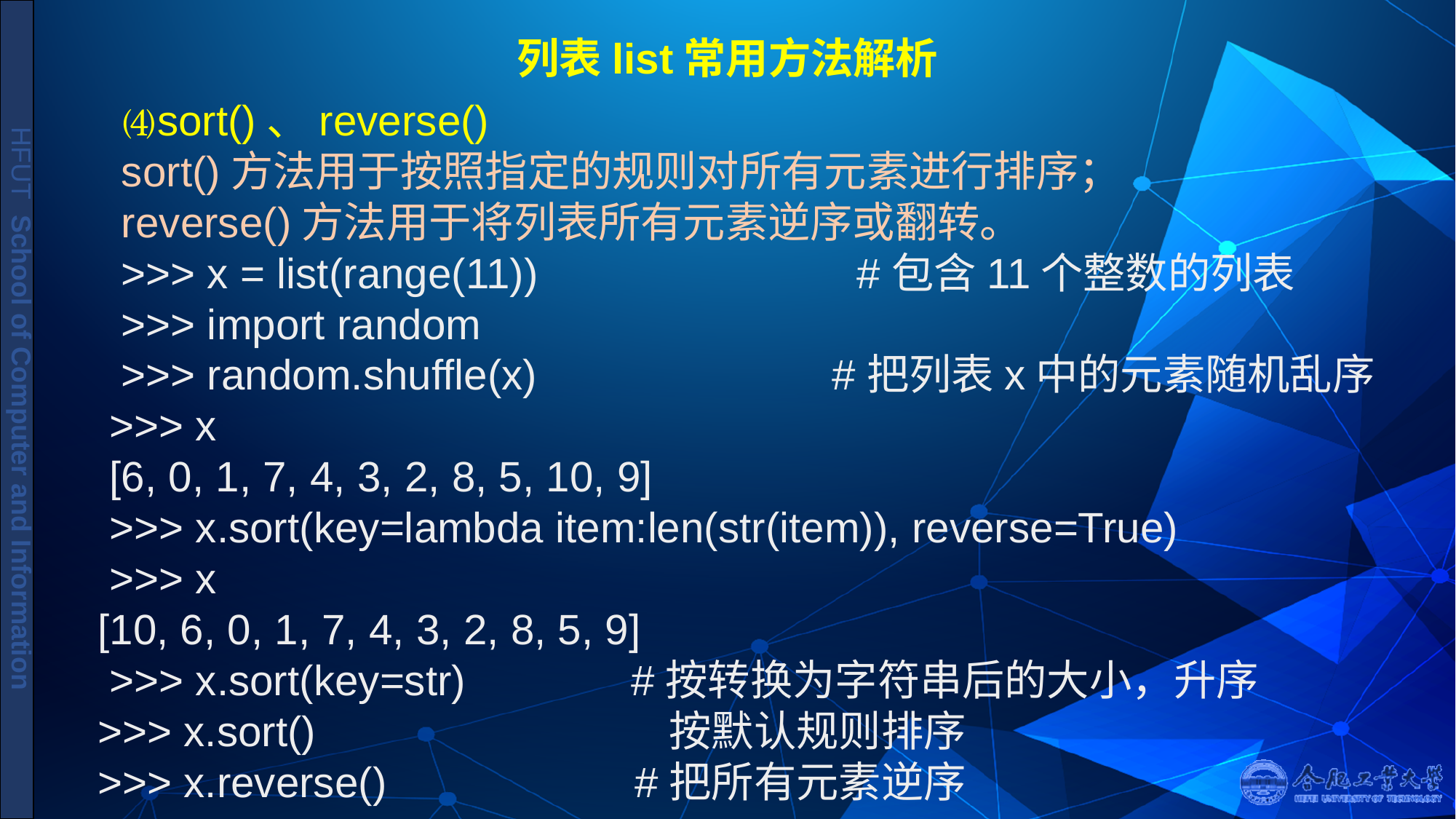

# 列表list常用方法解析
        ⑷sort()、reverse()
        sort()方法用于按照指定的规则对所有元素进行排序；
        reverse()方法用于将列表所有元素逆序或翻转。
        >>> x = list(range(11))                           #包含11个整数的列表
        >>> import random
        >>> random.shuffle(x)                         #把列表x中的元素随机乱序
       >>> x
       [6, 0, 1, 7, 4, 3, 2, 8, 5, 10, 9]
       >>> x.sort(key=lambda item:len(str(item)), reverse=True)
       >>> x
      [10, 6, 0, 1, 7, 4, 3, 2, 8, 5, 9]
       >>> x.sort(key=str)              #按转换为字符串后的大小，升序
      >>> x.sort()                             按默认规则排序
      >>> x.reverse()                     #把所有元素逆序